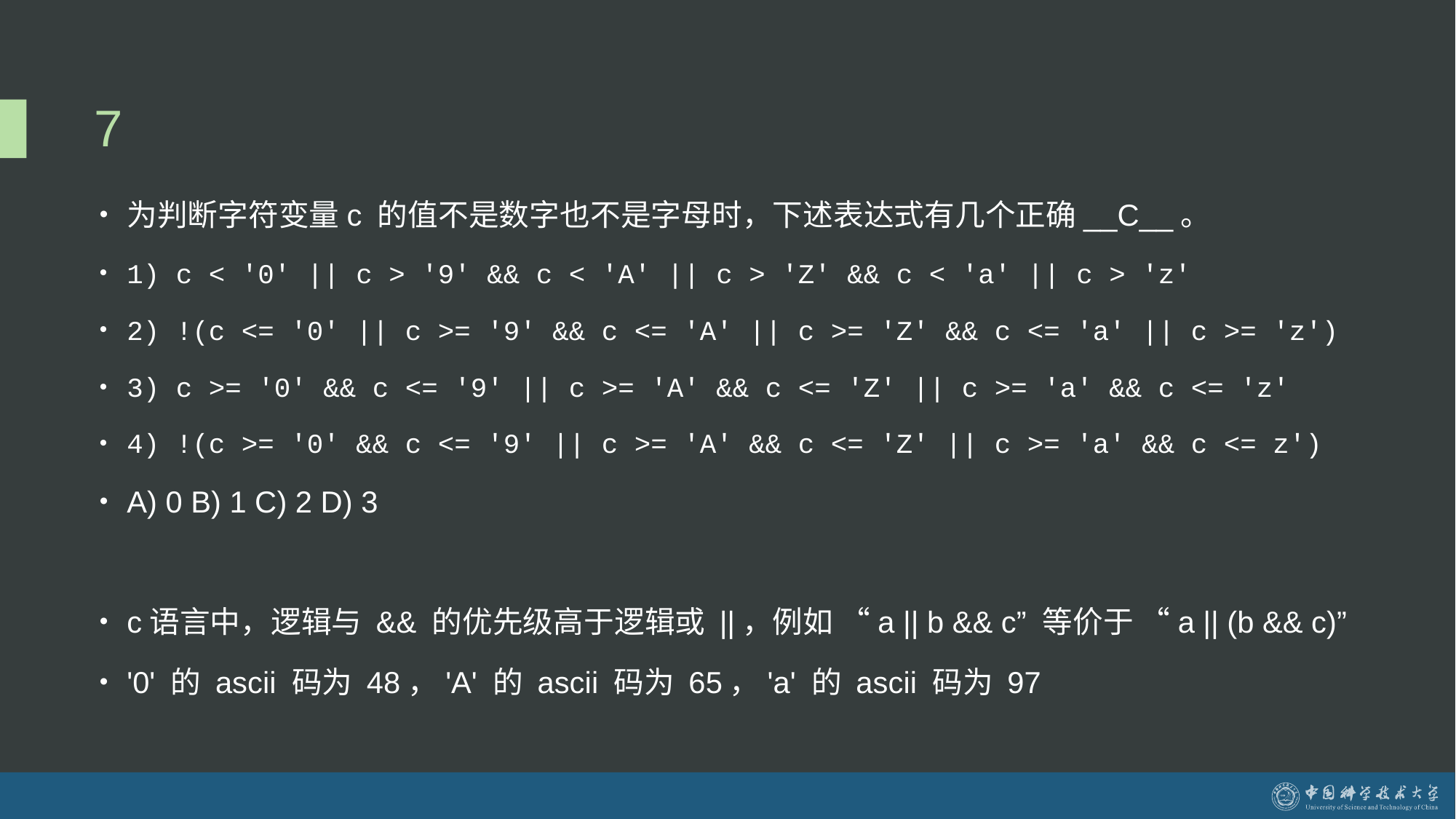

# 7
为判断字符变量c 的值不是数字也不是字母时，下述表达式有几个正确__C__。
1) c < '0' || c > '9' && c < 'A' || c > 'Z' && c < 'a' || c > 'z'
2) !(c <= '0' || c >= '9' && c <= 'A' || c >= 'Z' && c <= 'a' || c >= 'z')
3) c >= '0' && c <= '9' || c >= 'A' && c <= 'Z' || c >= 'a' && c <= 'z'
4) !(c >= '0' && c <= '9' || c >= 'A' && c <= 'Z' || c >= 'a' && c <= z')
A) 0 B) 1 C) 2 D) 3

c语言中，逻辑与 && 的优先级高于逻辑或 ||，例如 “a || b && c” 等价于 “a || (b && c)”
'0' 的 ascii 码为 48，'A' 的 ascii 码为 65，'a' 的 ascii 码为 97